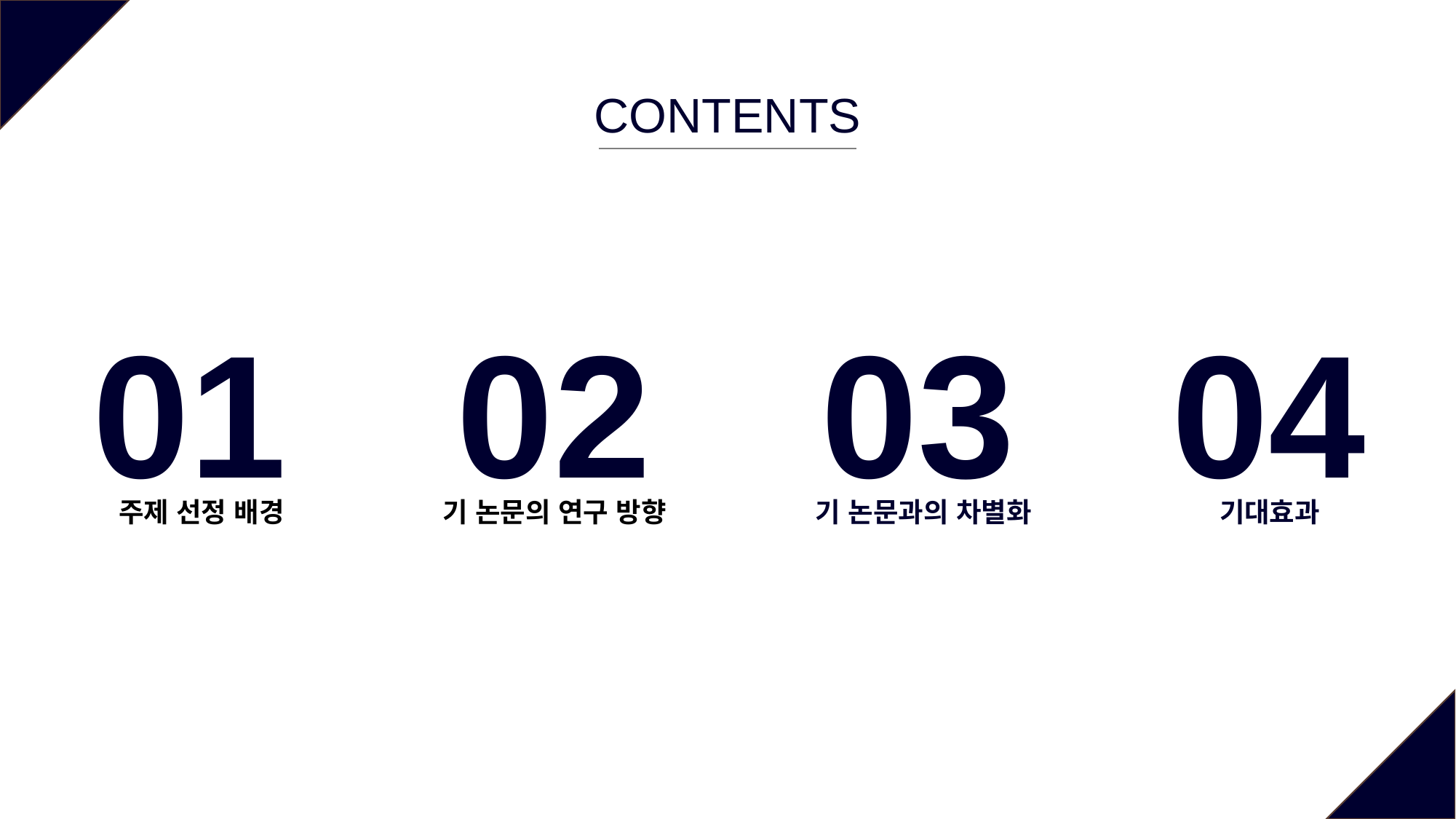

CONTENTS
01
02
03
04
주제 선정 배경
기 논문의 연구 방향
기 논문과의 차별화
기대효과